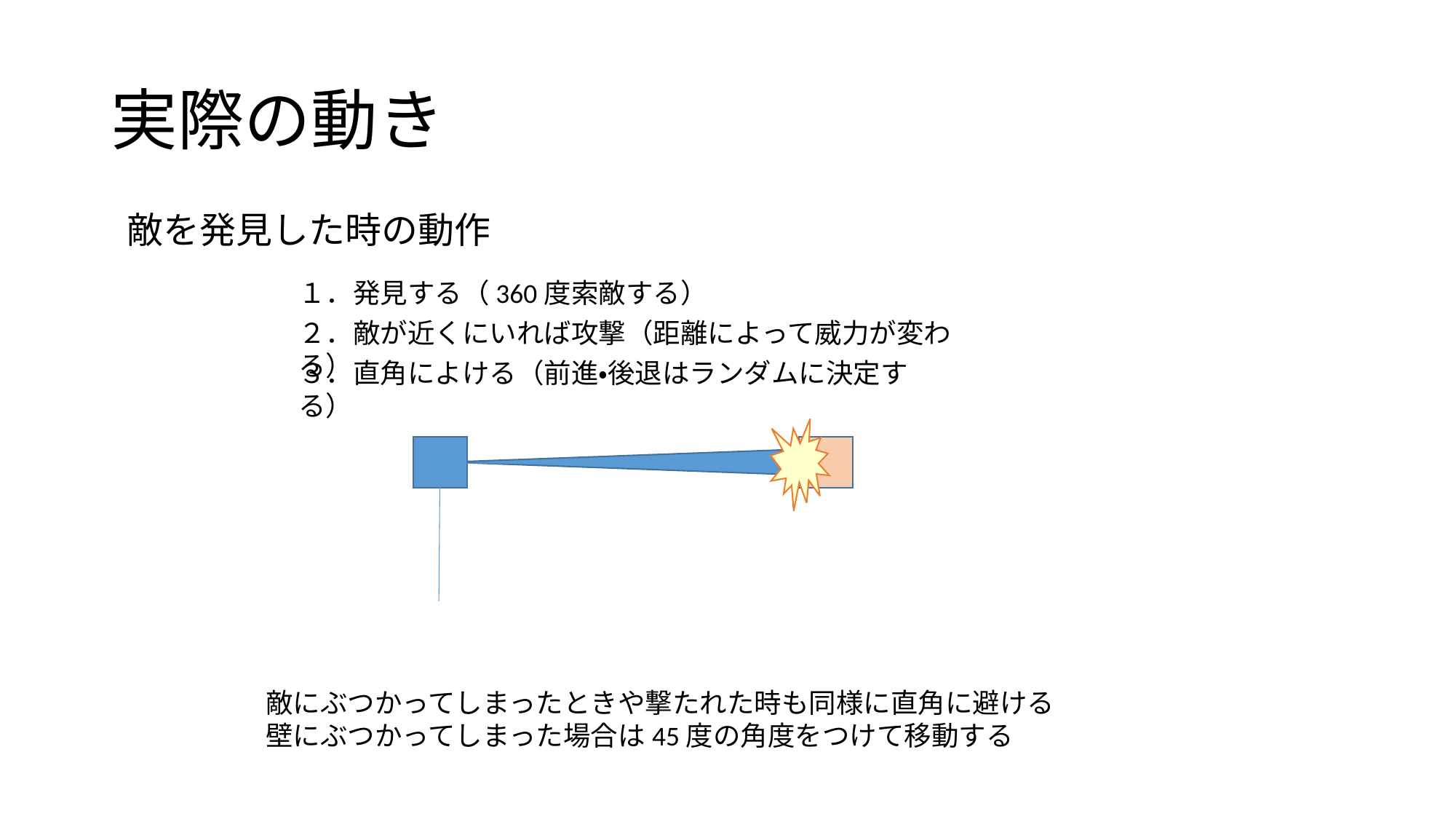

# 実際の動き
敵を発見した時の動作
１．発見する（360度索敵する）

２．敵が近くにいれば攻撃（距離によって威力が変わる）
３．直角によける（前進・後退はランダムに決定する）

敵にぶつかってしまったときや撃たれた時も同様に直角に避ける
壁にぶつかってしまった場合は45度の角度をつけて移動する